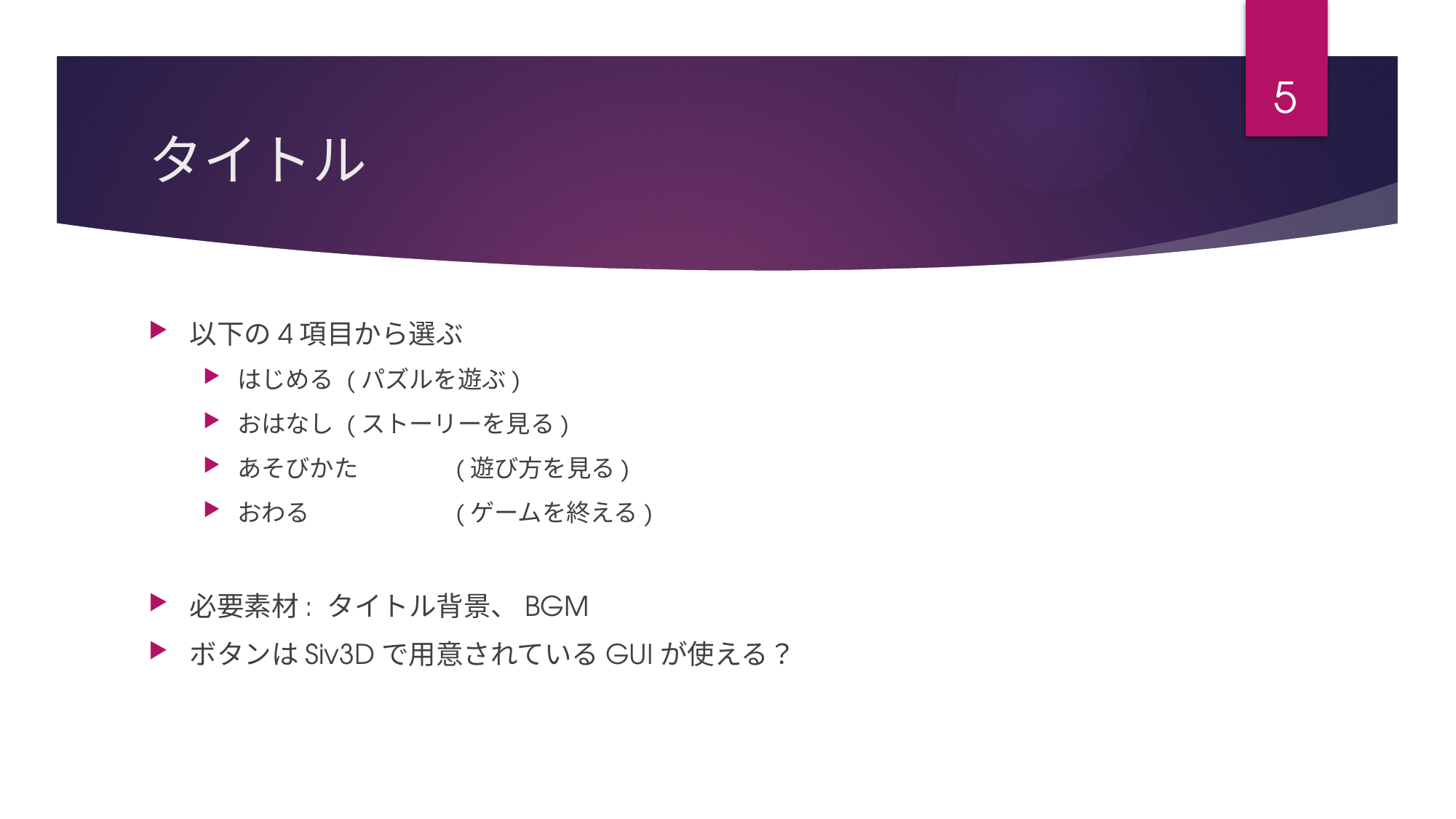

5
# タイトル
以下の4項目から選ぶ
はじめる	(パズルを遊ぶ)
おはなし	(ストーリーを見る)
あそびかた	(遊び方を見る)
おわる		(ゲームを終える)

必要素材: タイトル背景、BGM
ボタンはSiv3Dで用意されているGUIが使える？